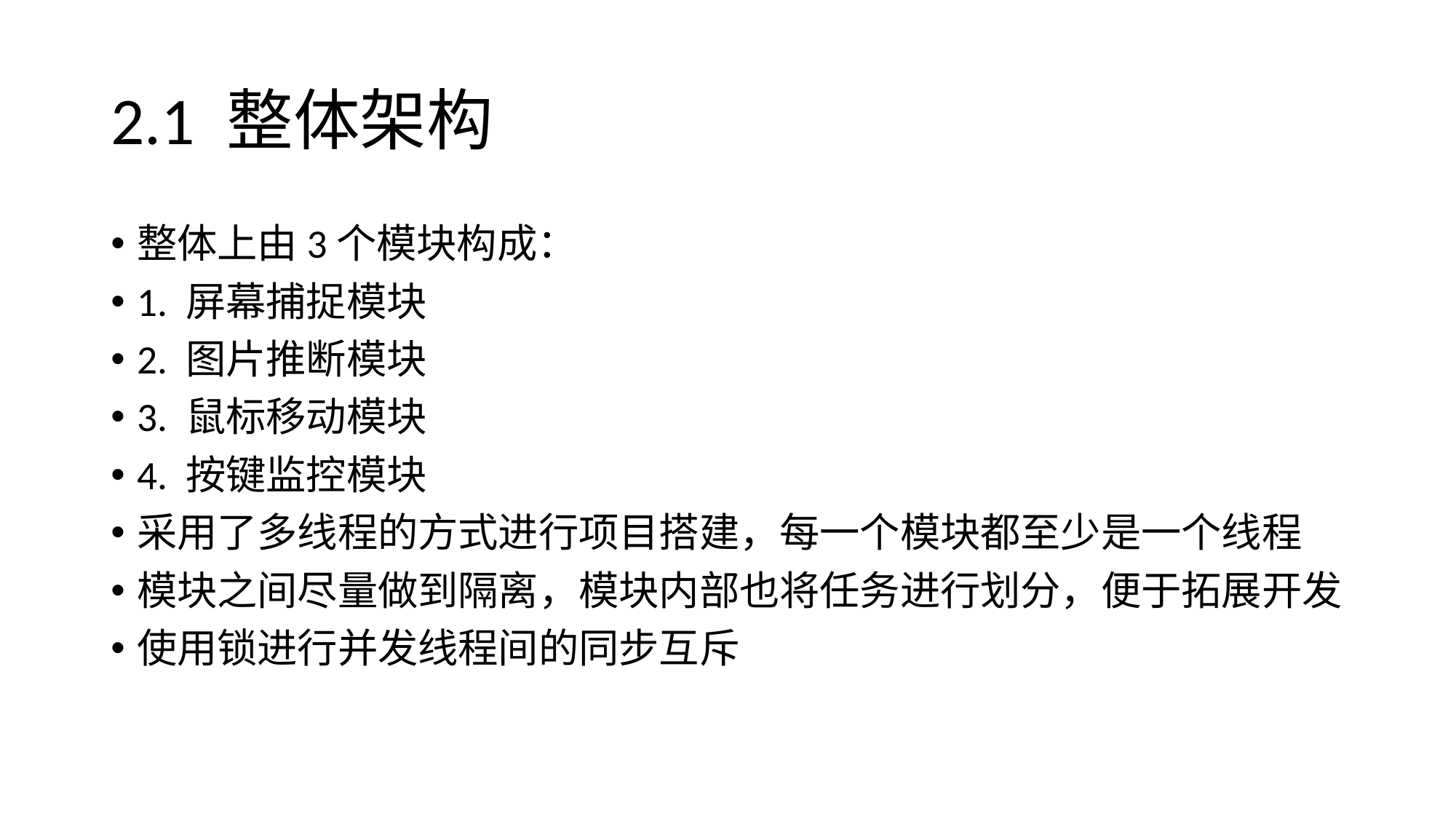

# 2.1 整体架构
整体上由3个模块构成：
1. 屏幕捕捉模块
2. 图片推断模块
3. 鼠标移动模块
4. 按键监控模块
采用了多线程的方式进行项目搭建，每一个模块都至少是一个线程
模块之间尽量做到隔离，模块内部也将任务进行划分，便于拓展开发
使用锁进行并发线程间的同步互斥